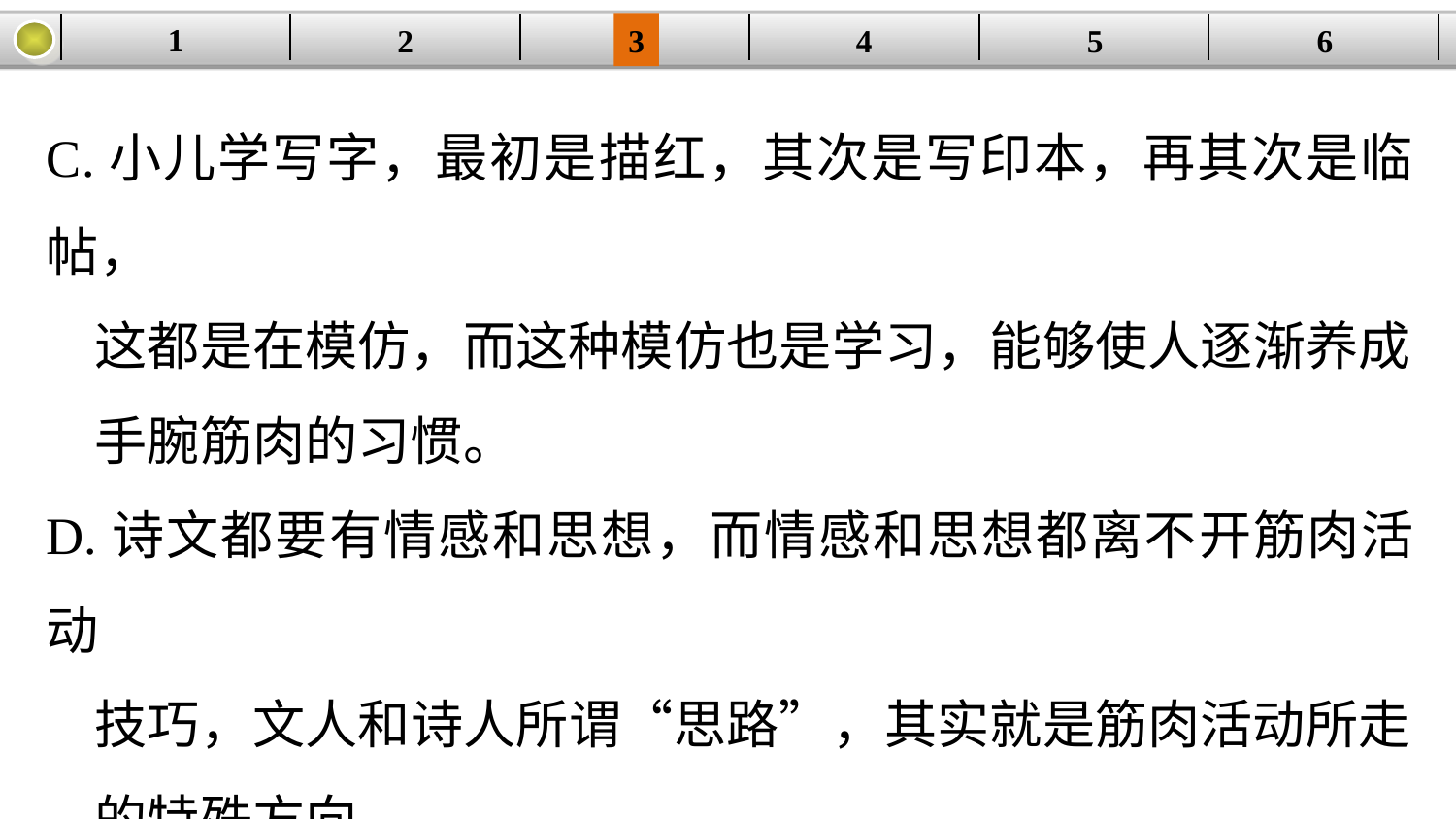

1
3
4
5
6
2
|  |  |  |  |  |  |
| --- | --- | --- | --- | --- | --- |

C.小儿学写字，最初是描红，其次是写印本，再其次是临帖，
   这都是在模仿，而这种模仿也是学习，能够使人逐渐养成
   手腕筋肉的习惯。
D.诗文都要有情感和思想，而情感和思想都离不开筋肉活动
   技巧，文人和诗人所谓“思路”，其实就是筋肉活动所走
   的特殊方向。